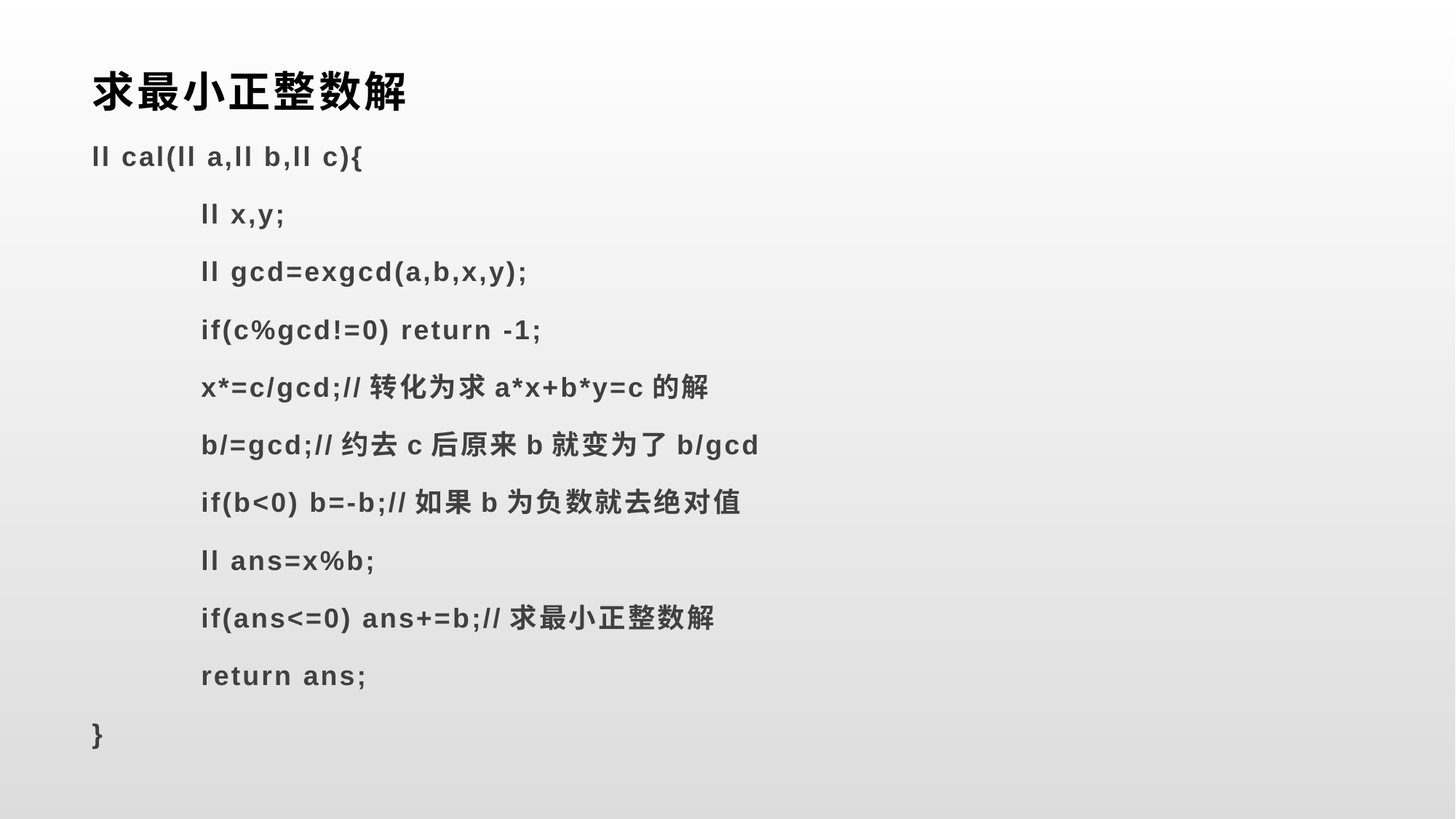

# 求最小正整数解
ll cal(ll a,ll b,ll c){
	ll x,y;
	ll gcd=exgcd(a,b,x,y);
	if(c%gcd!=0) return -1;
	x*=c/gcd;//转化为求a*x+b*y=c的解
	b/=gcd;//约去c后原来b就变为了b/gcd
	if(b<0) b=-b;//如果b为负数就去绝对值
	ll ans=x%b;
	if(ans<=0) ans+=b;//求最小正整数解
	return ans;
}